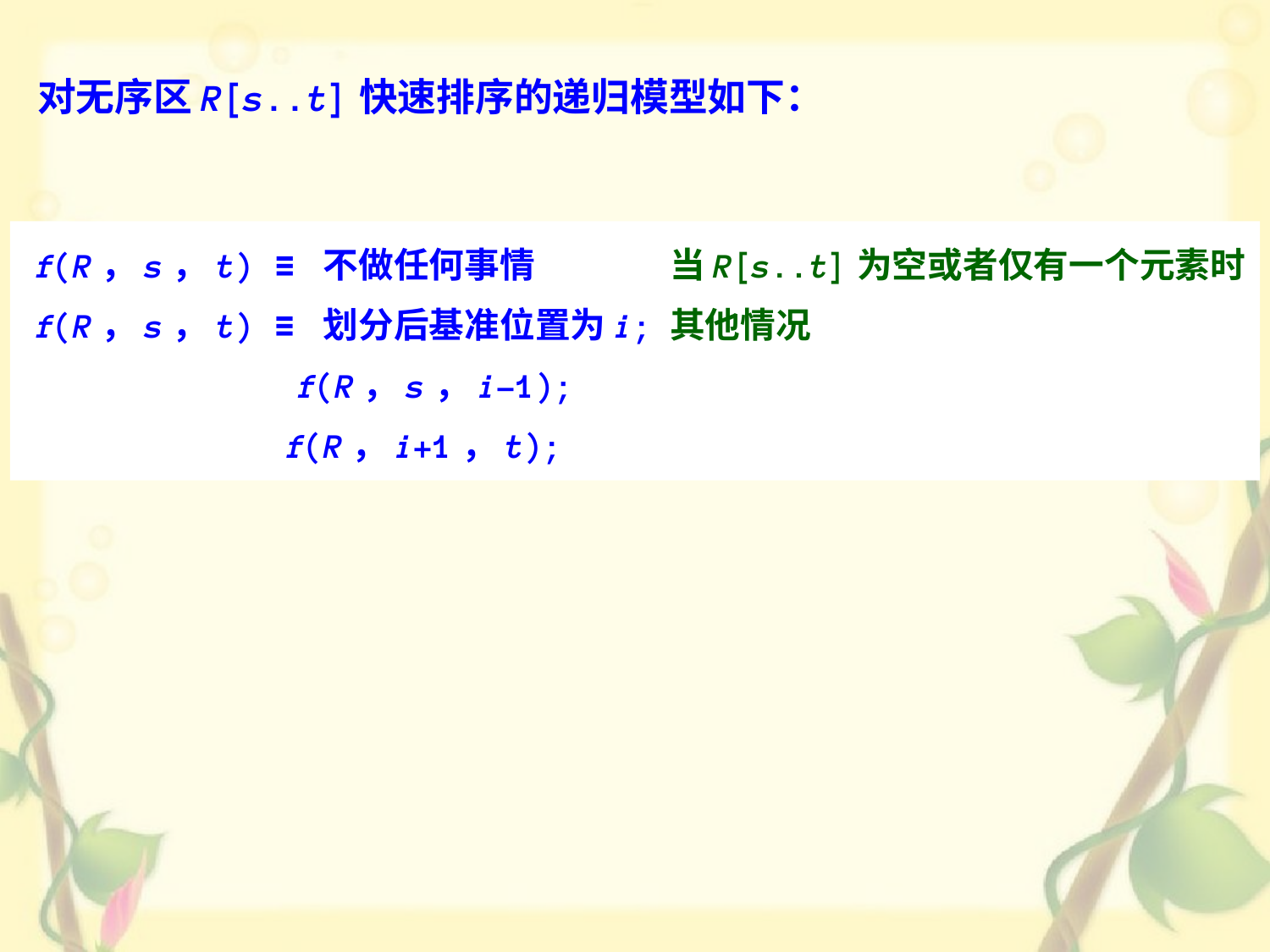

对无序区R[s..t]快速排序的递归模型如下：
f(R，s，t) ≡ 不做任何事情		当R[s..t]为空或者仅有一个元素时
f(R，s，t) ≡ 划分后基准位置为i;	其他情况
	       f(R，s，i-1);
             f(R，i+1，t);